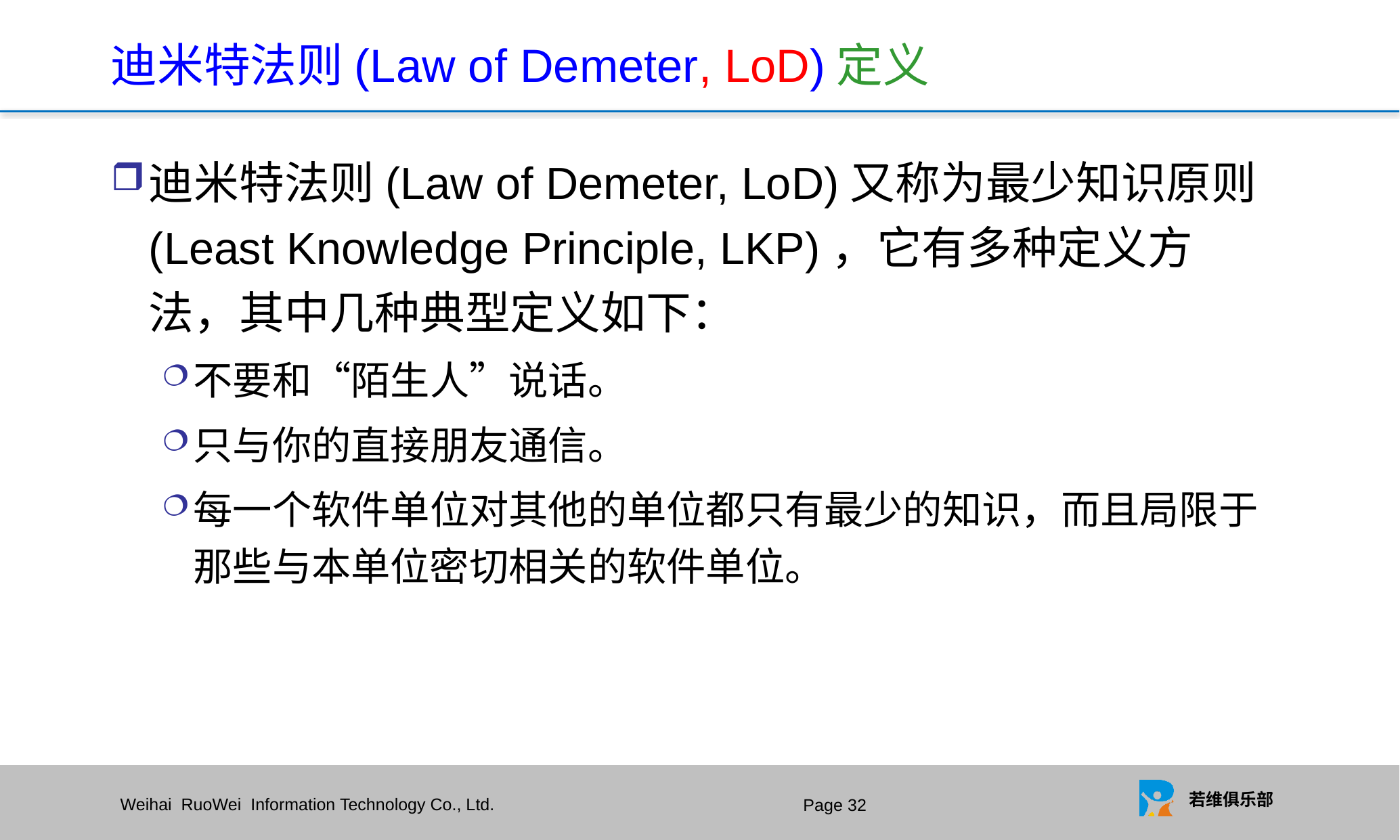

# 迪米特法则(Law of Demeter, LoD)定义
迪米特法则(Law of Demeter, LoD)又称为最少知识原则(Least Knowledge Principle, LKP)，它有多种定义方法，其中几种典型定义如下：
不要和“陌生人”说话。
只与你的直接朋友通信。
每一个软件单位对其他的单位都只有最少的知识，而且局限于那些与本单位密切相关的软件单位。
Page 32